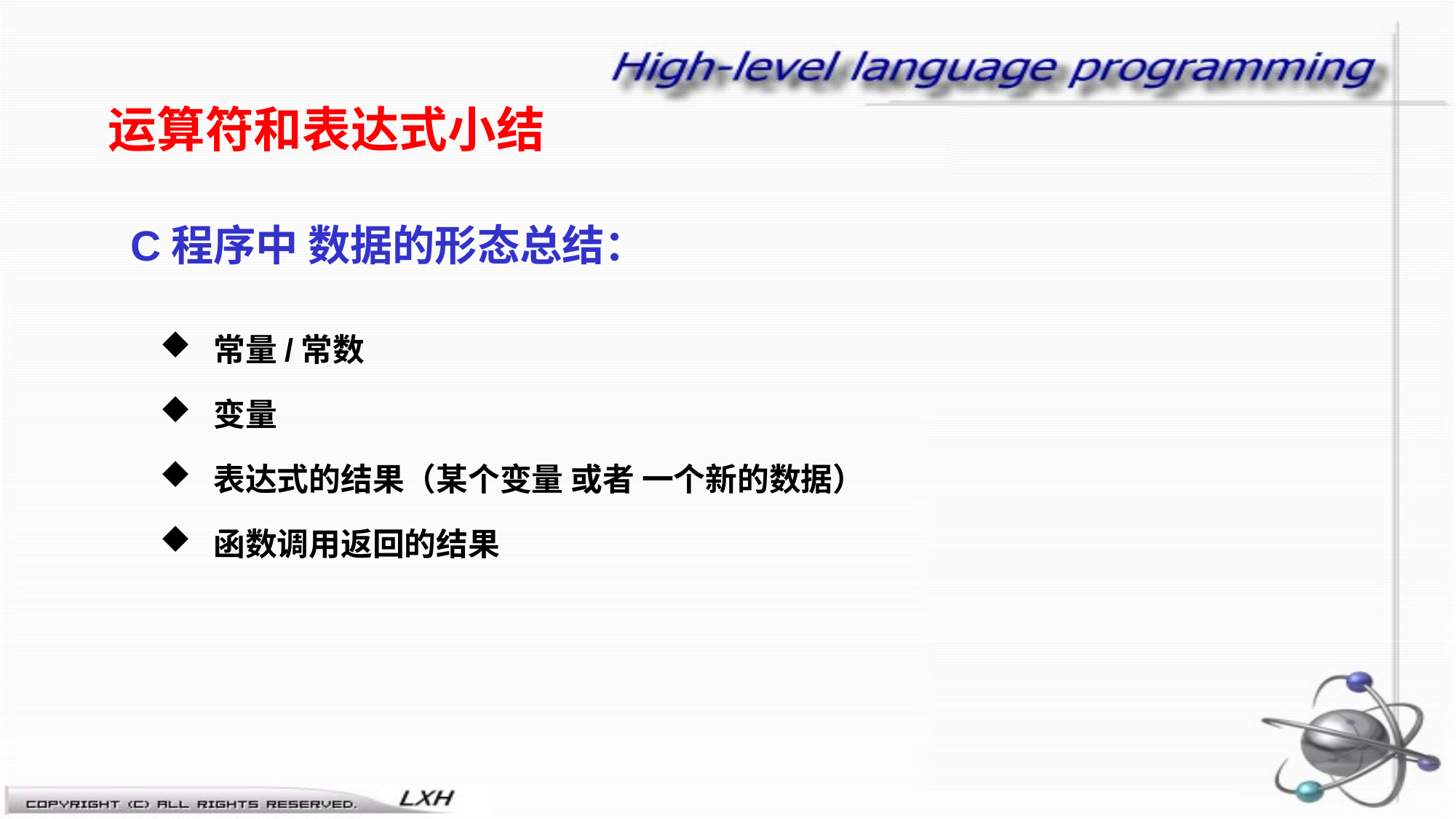

运算符和表达式小结
# C程序中 数据的形态总结：
常量/常数
变量
表达式的结果（某个变量 或者 一个新的数据）
函数调用返回的结果